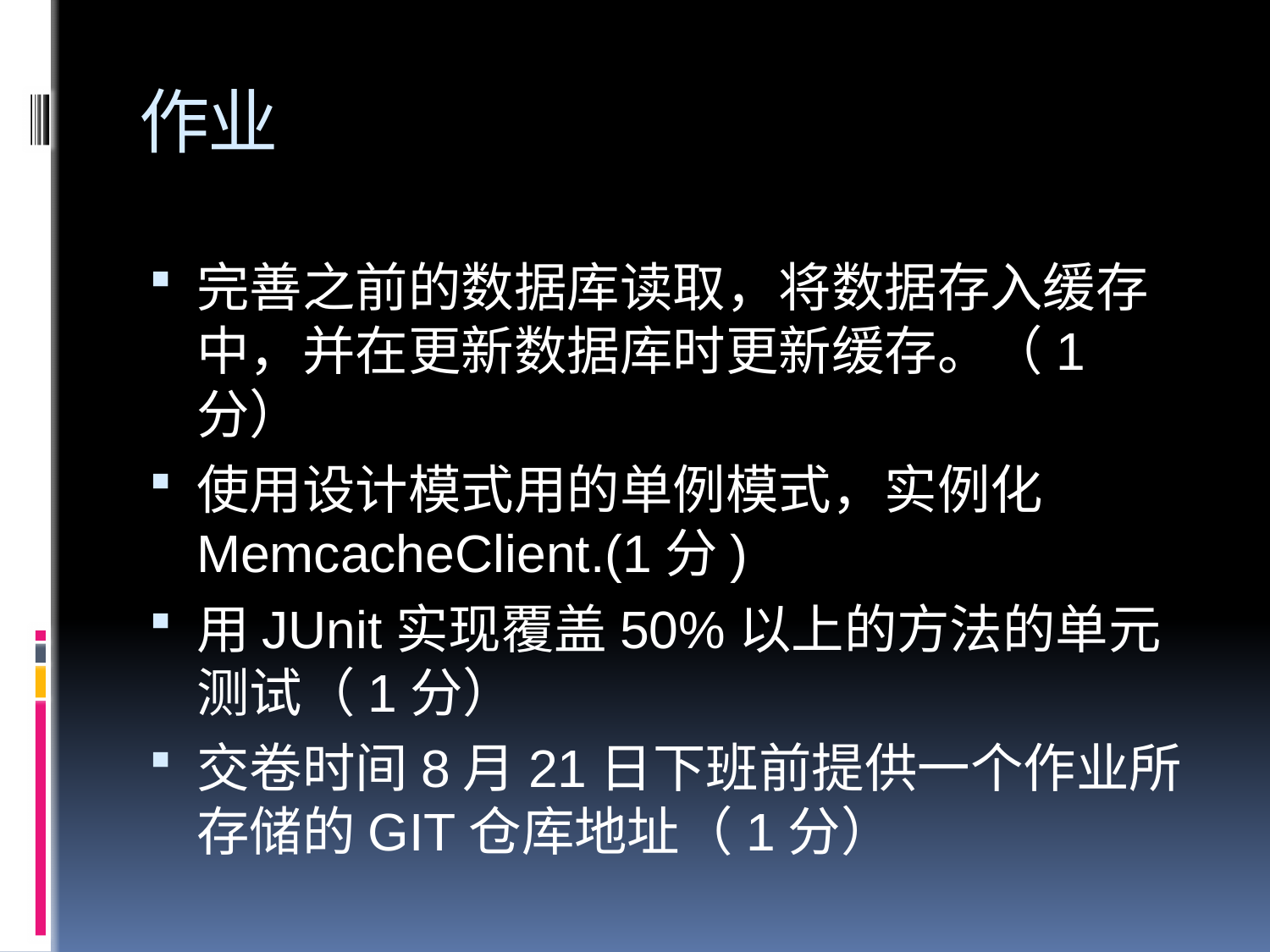

# 作业
完善之前的数据库读取，将数据存入缓存中，并在更新数据库时更新缓存。（1分）
使用设计模式用的单例模式，实例化MemcacheClient.(1分)
用JUnit实现覆盖50%以上的方法的单元测试（1分）
交卷时间8月21日下班前提供一个作业所存储的GIT仓库地址（1分）